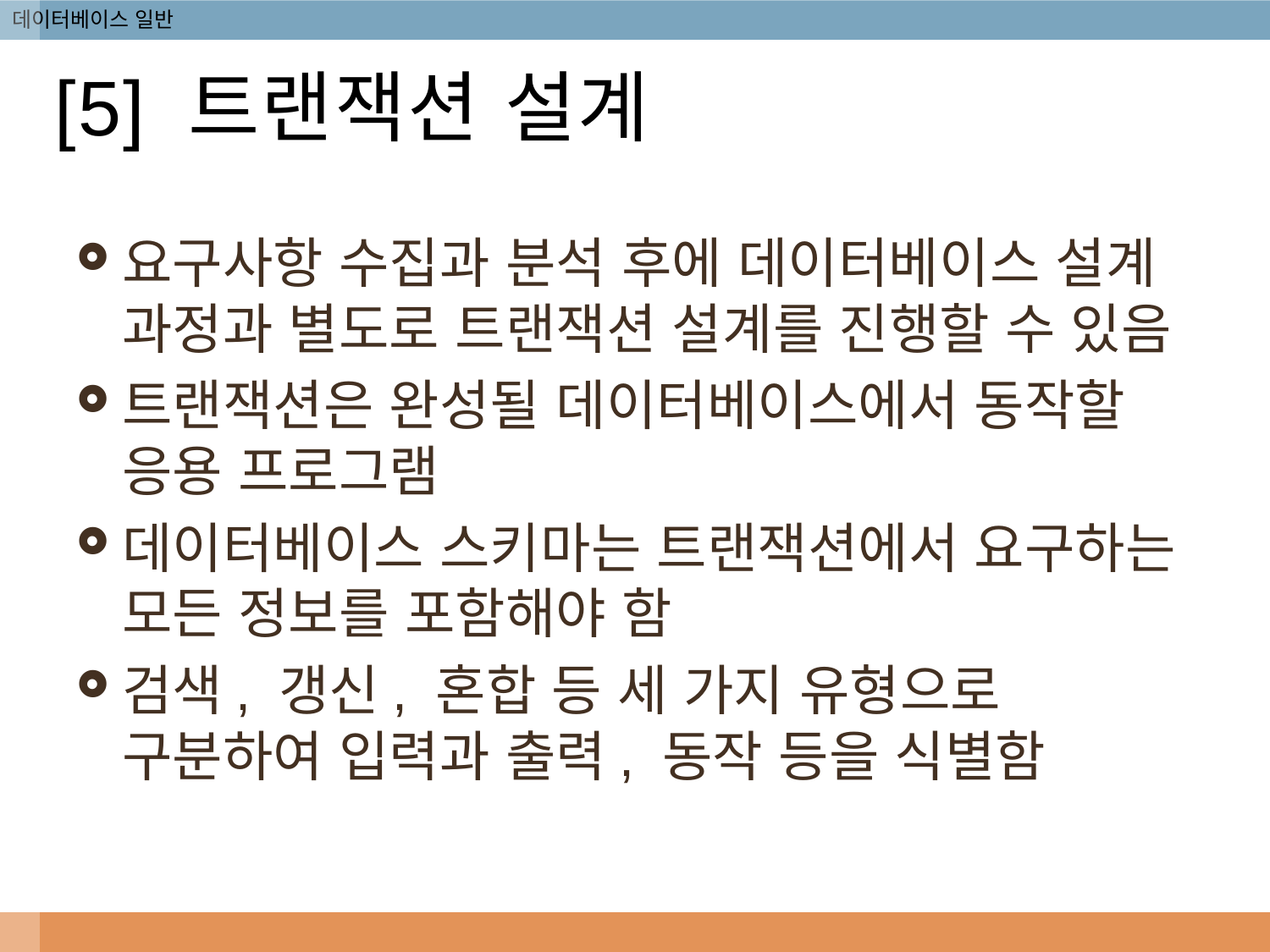

# [5] 트랜잭션 설계
요구사항 수집과 분석 후에 데이터베이스 설계 과정과 별도로 트랜잭션 설계를 진행할 수 있음
트랜잭션은 완성될 데이터베이스에서 동작할 응용 프로그램
데이터베이스 스키마는 트랜잭션에서 요구하는 모든 정보를 포함해야 함
검색, 갱신, 혼합 등 세 가지 유형으로 구분하여 입력과 출력, 동작 등을 식별함